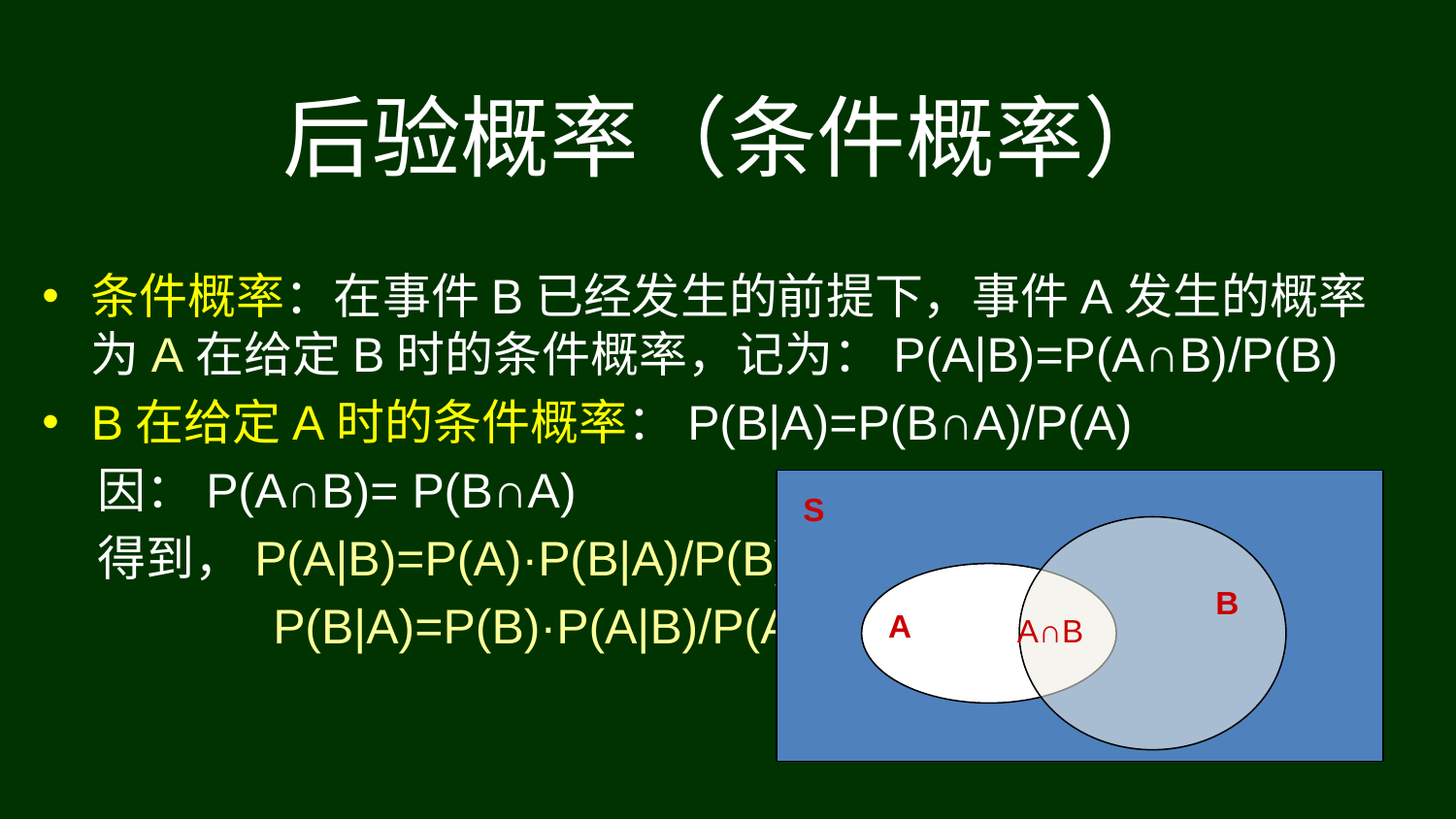

后验概率（条件概率）
条件概率：在事件B已经发生的前提下，事件A发生的概率为A在给定B时的条件概率，记为：P(A|B)=P(A∩B)/P(B)
B在给定A时的条件概率：P(B|A)=P(B∩A)/P(A)
    因：P(A∩B)= P(B∩A)
    得到，P(A|B)=P(A)·P(B|A)/P(B);
                 P(B|A)=P(B)·P(A|B)/P(A)

S

B
A
A∩B